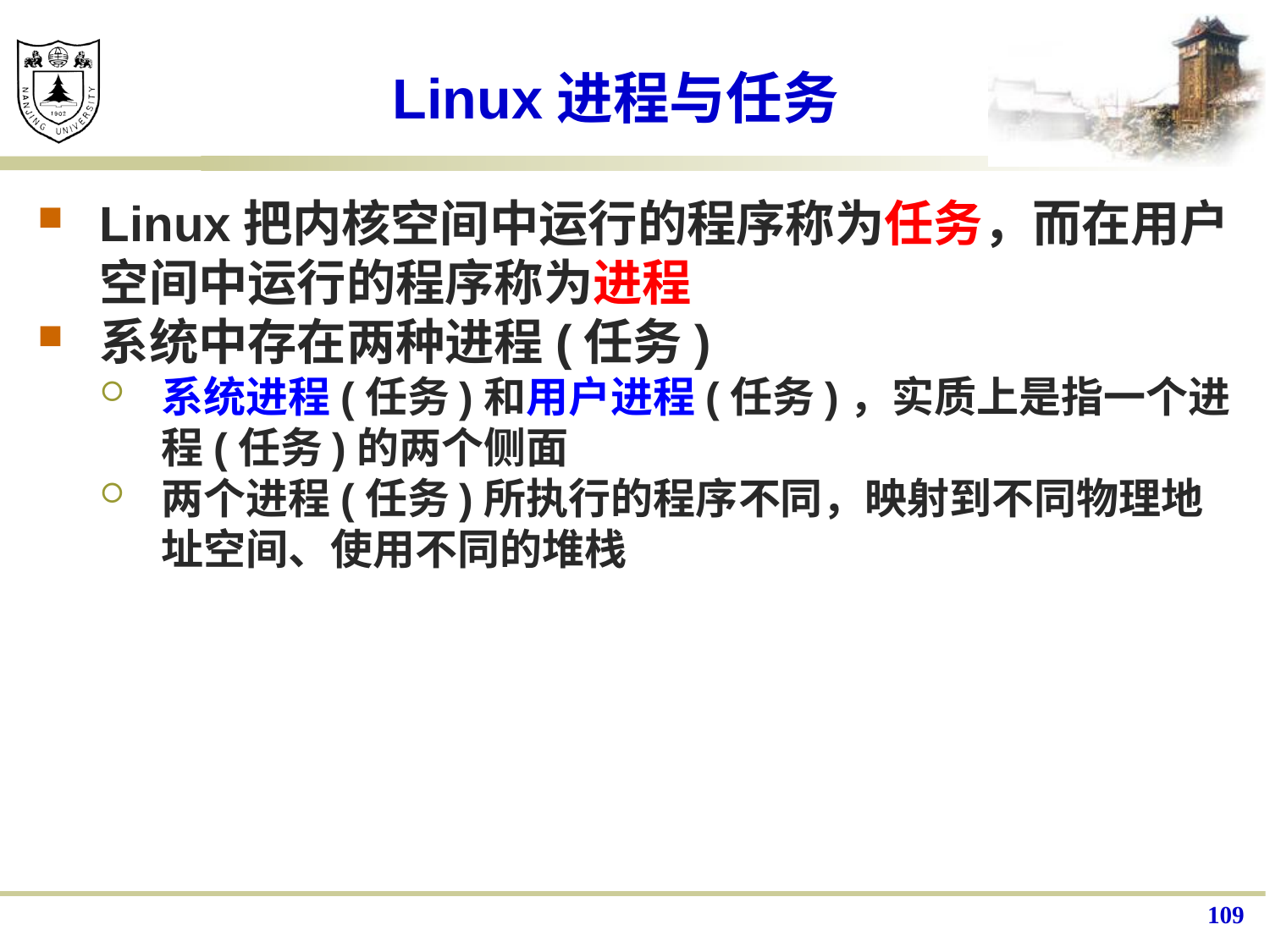

# Linux进程与任务
Linux把内核空间中运行的程序称为任务，而在用户空间中运行的程序称为进程
系统中存在两种进程(任务)
系统进程(任务)和用户进程(任务)，实质上是指一个进程(任务)的两个侧面
两个进程(任务)所执行的程序不同，映射到不同物理地址空间、使用不同的堆栈

109